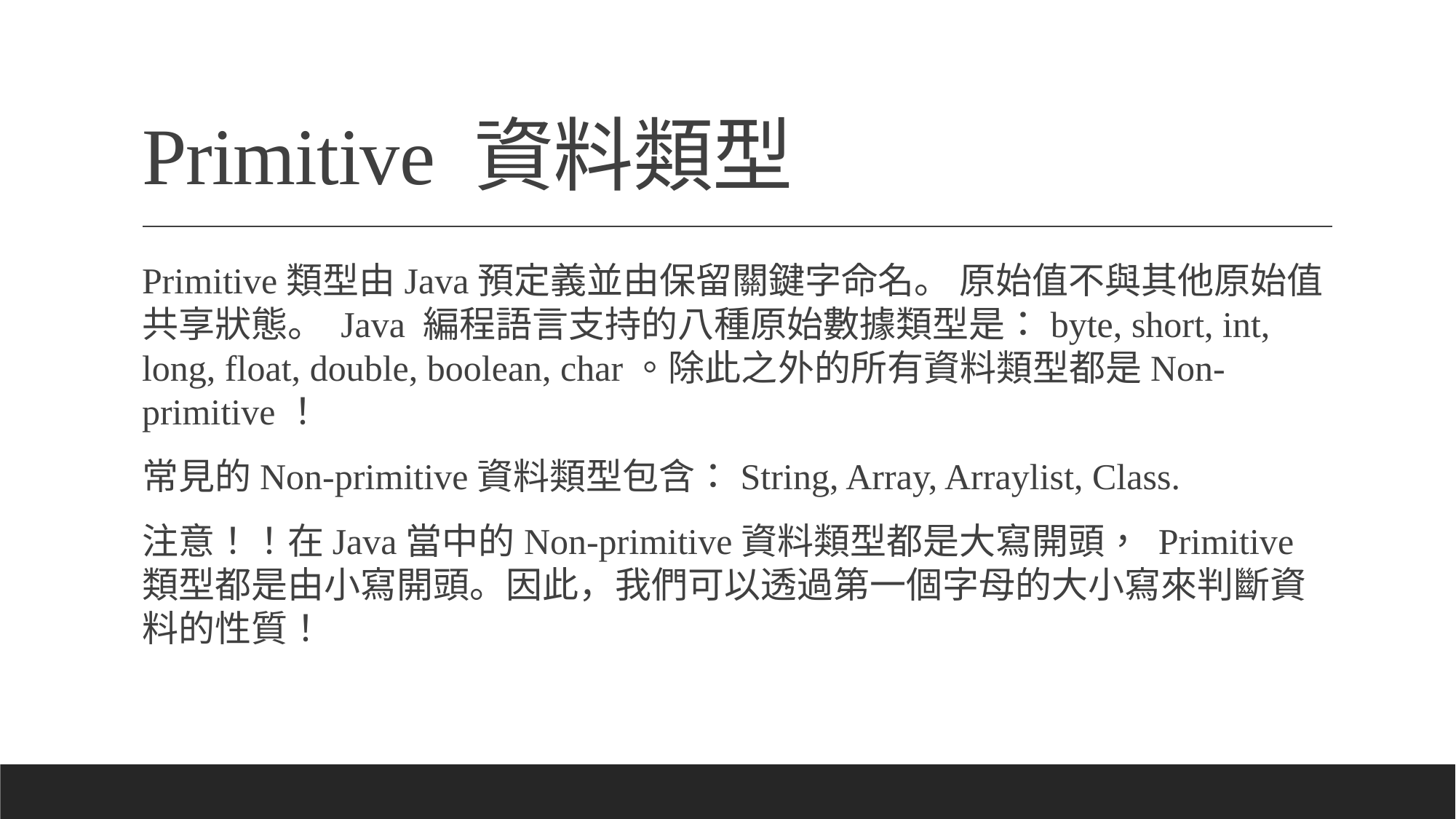

# Primitive 資料類型
Primitive類型由Java預定義並由保留關鍵字命名。 原始值不與其他原始值共享狀態。 Java 編程語言支持的八種原始數據類型是：byte, short, int, long, float, double, boolean, char。除此之外的所有資料類型都是Non-primitive！
常見的Non-primitive資料類型包含：String, Array, Arraylist, Class.
注意！！在Java當中的Non-primitive資料類型都是大寫開頭， Primitive類型都是由小寫開頭。因此，我們可以透過第一個字母的大小寫來判斷資料的性質！